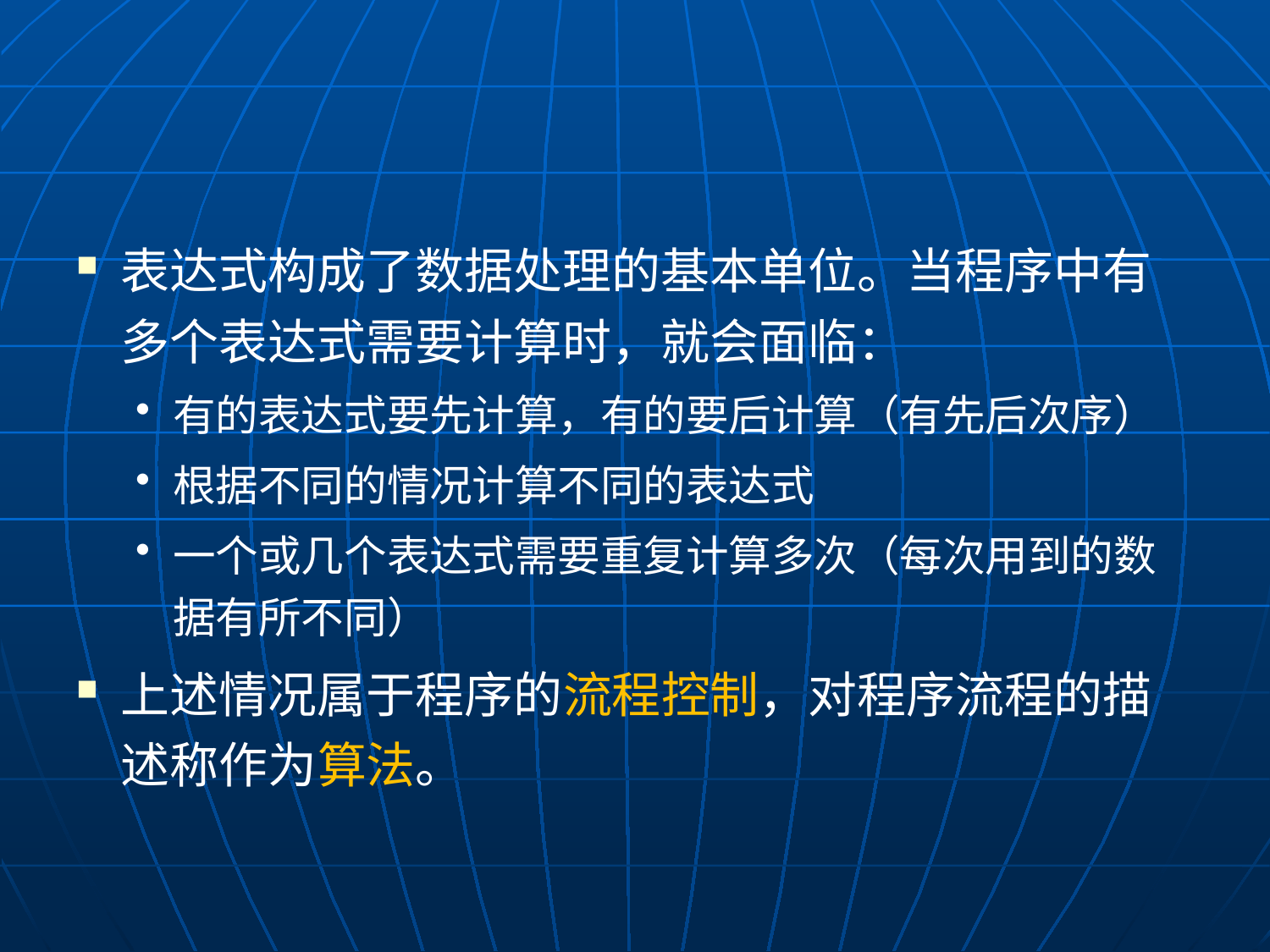

#
表达式构成了数据处理的基本单位。当程序中有多个表达式需要计算时，就会面临：
有的表达式要先计算，有的要后计算（有先后次序）
根据不同的情况计算不同的表达式
一个或几个表达式需要重复计算多次（每次用到的数据有所不同）
上述情况属于程序的流程控制，对程序流程的描述称作为算法。